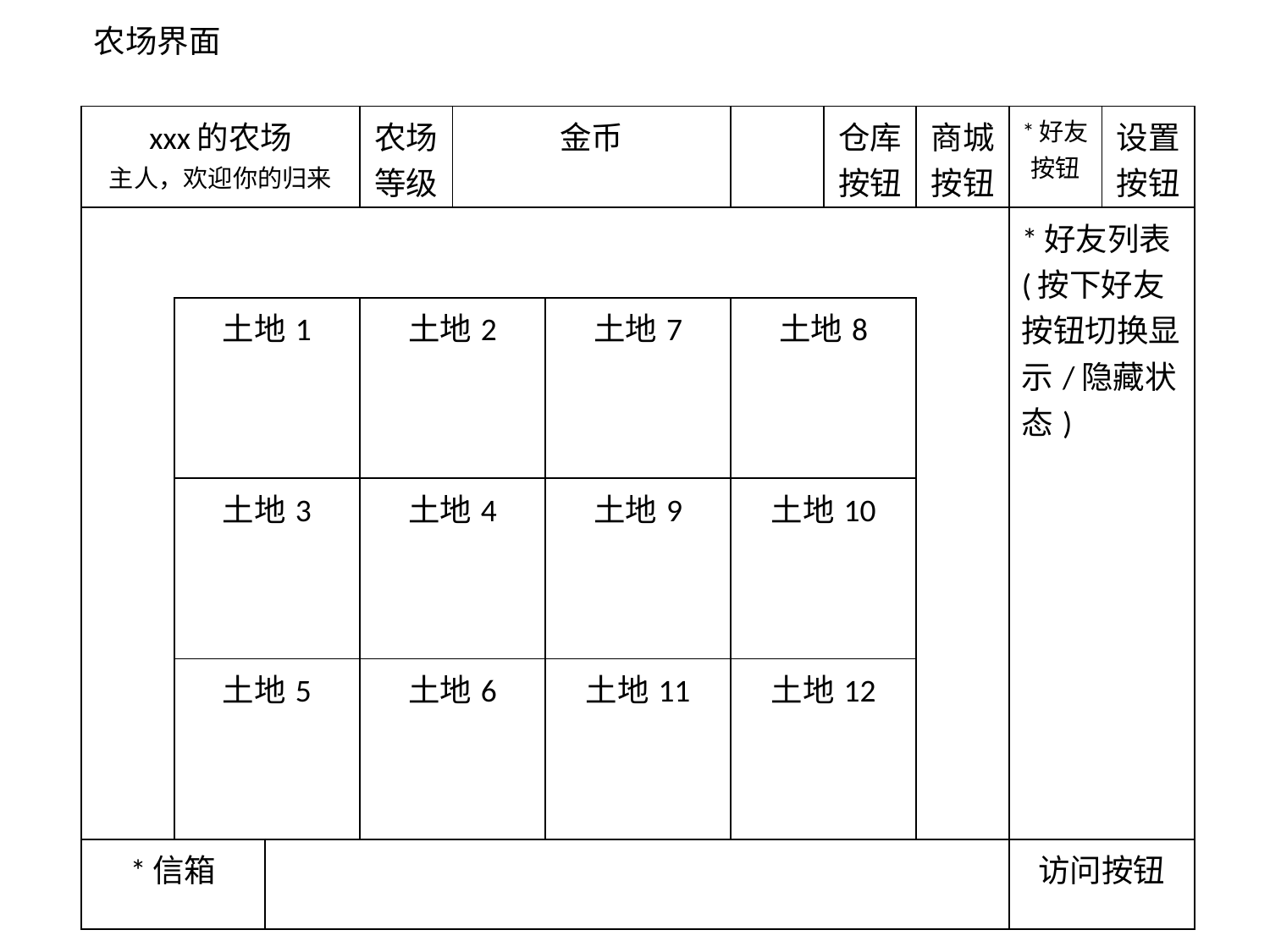

农场界面
| xxx的农场 主人，欢迎你的归来 |  |  | 农场等级 | 金币 |  |  | 仓库按钮 | 商城按钮 | \*好友按钮 | 设置按钮 |
| --- | --- | --- | --- | --- | --- | --- | --- | --- | --- | --- |
|  |  |  |  |  |  |  |  |  | \*好友列表 (按下好友按钮切换显示/隐藏状态) |  |
|  | 土地1 |  | 土地2 |  | 土地7 | 土地8 |  |  |  |  |
|  | 土地3 |  | 土地4 |  | 土地9 | 土地10 |  |  |  |  |
|  | 土地5 |  | 土地6 |  | 土地11 | 土地12 |  |  |  |  |
| \*信箱 |  |  |  |  |  |  |  |  | 访问按钮 |  |